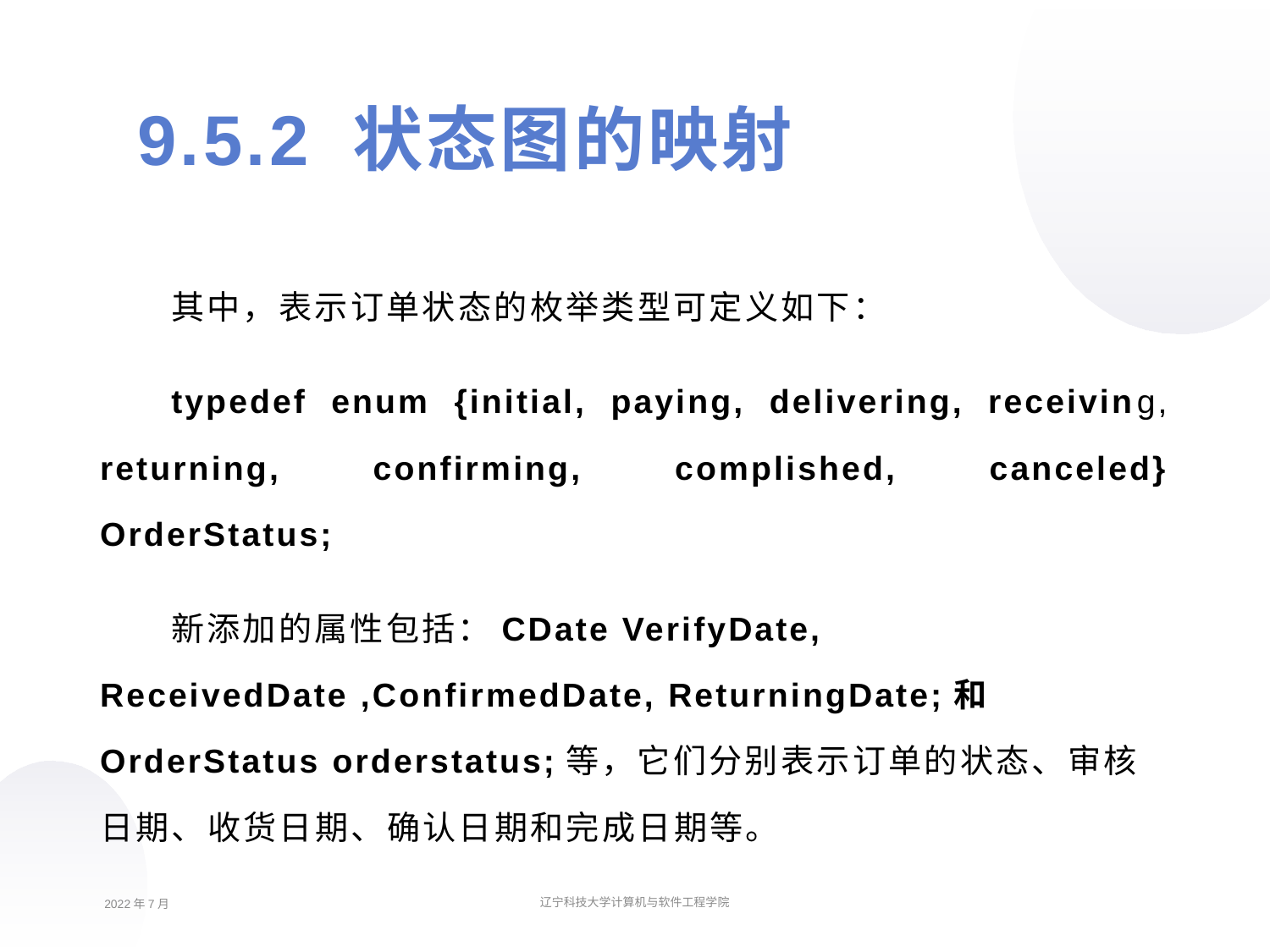

9.5.2 状态图的映射
其中，表示订单状态的枚举类型可定义如下：
typedef enum {initial, paying, delivering, receiving, returning, confirming, complished, canceled} OrderStatus;
新添加的属性包括：CDate VerifyDate, ReceivedDate ,ConfirmedDate, ReturningDate;和 OrderStatus orderstatus;等，它们分别表示订单的状态、审核日期、收货日期、确认日期和完成日期等。

2022年7月
辽宁科技大学计算机与软件工程学院
102